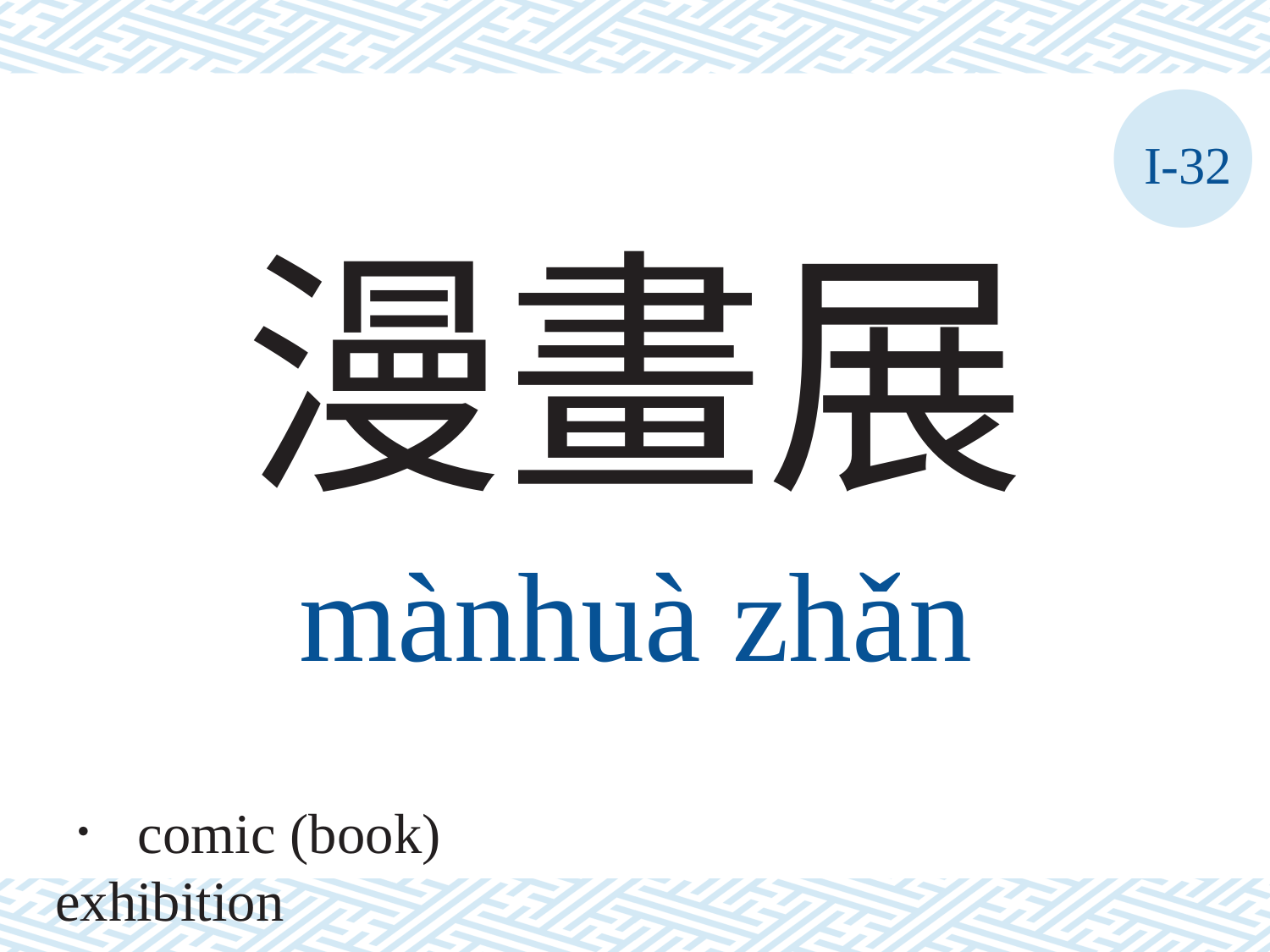

I-32
漫畫展
mànhuà	zhǎn
． comic (book) exhibition